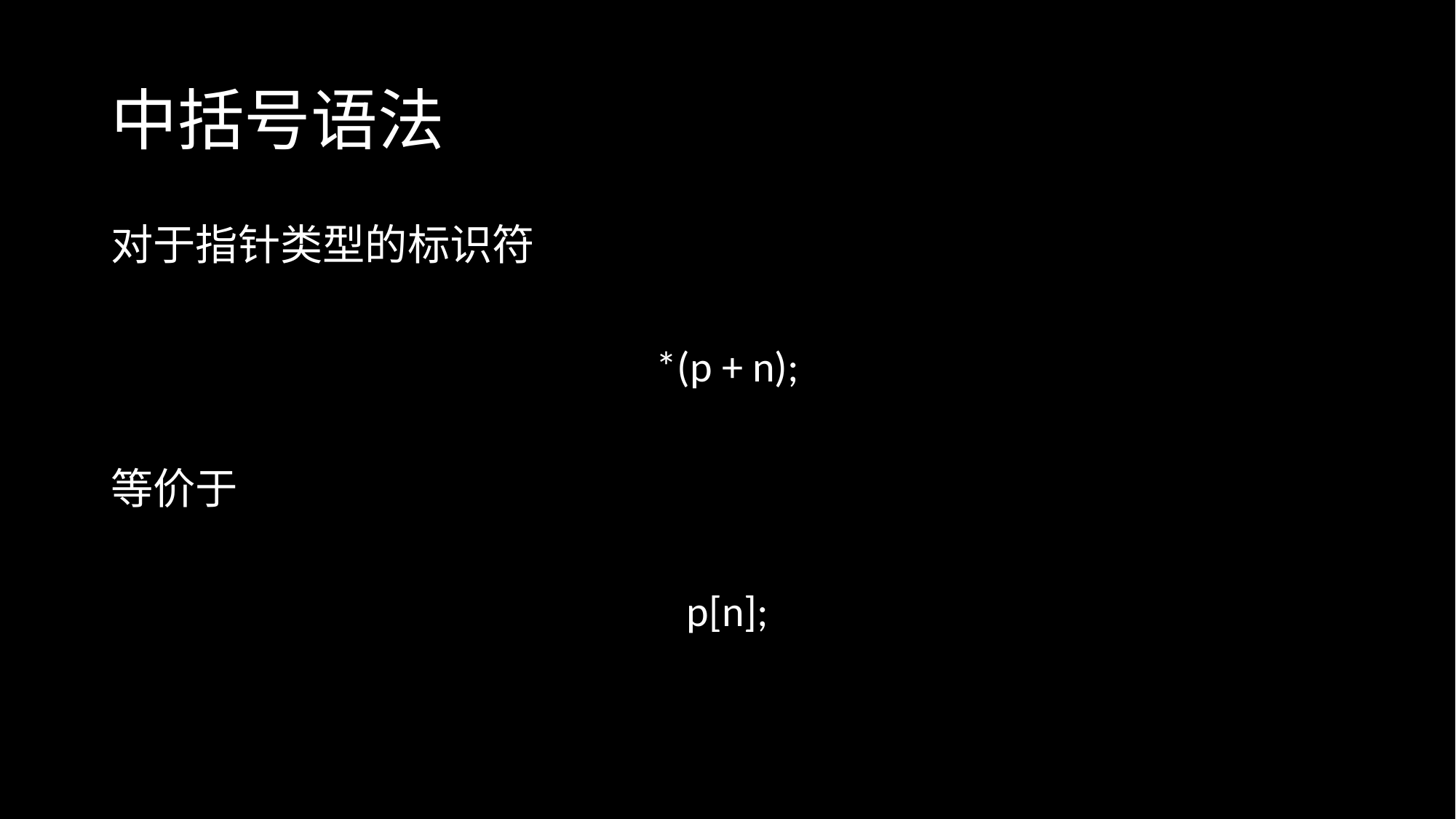

# 中括号语法
对于指针类型的标识符

*(p + n);

等价于

p[n];